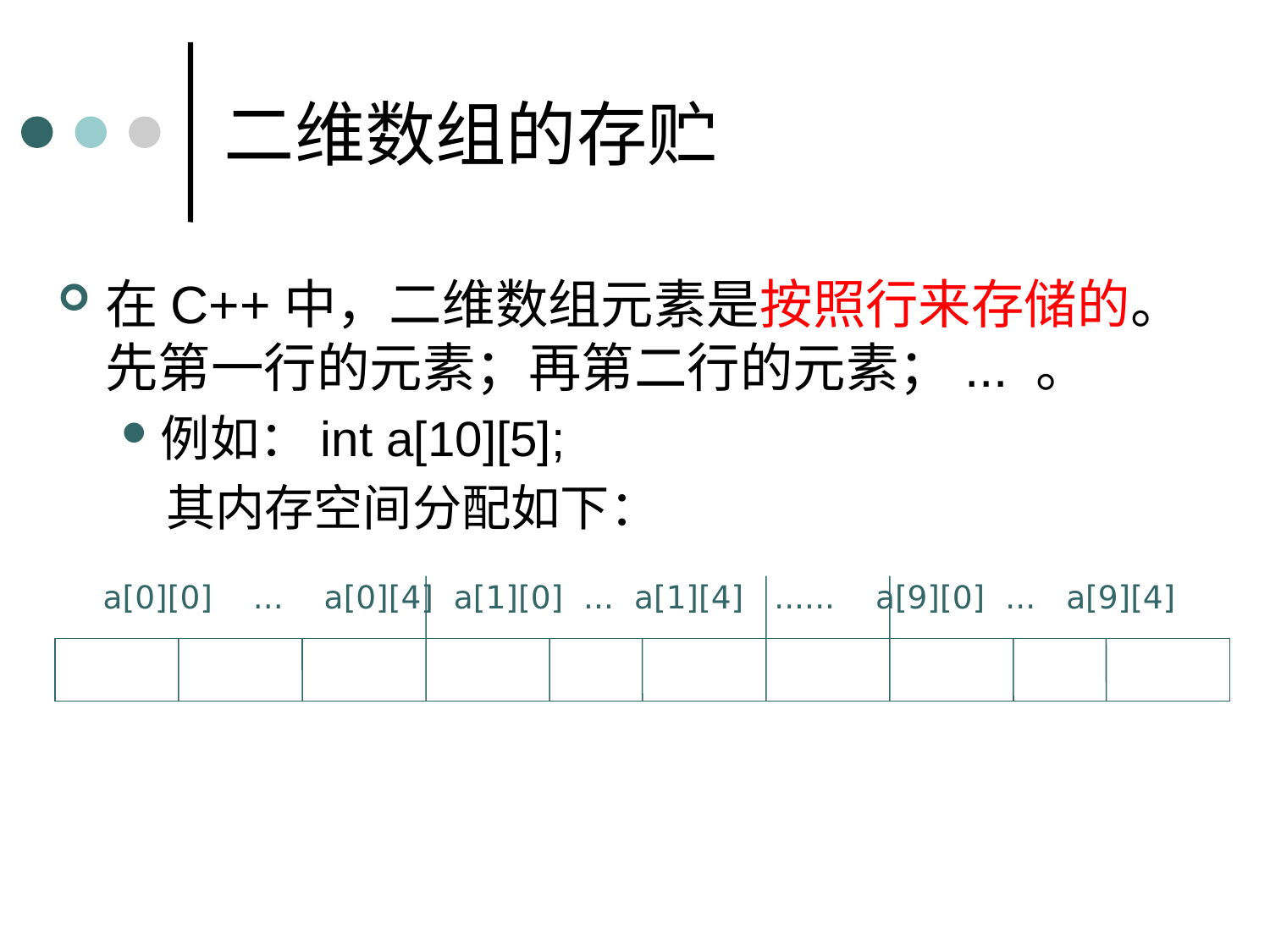

二维数组的存贮
在C++中，二维数组元素是按照行来存储的。先第一行的元素；再第二行的元素；... 。
例如：int a[10][5];
   其内存空间分配如下：

 a[0][0]    ...    a[0][4]  a[1][0]  ...  a[1][4]   ......    a[9][0]  ...   a[9][4]